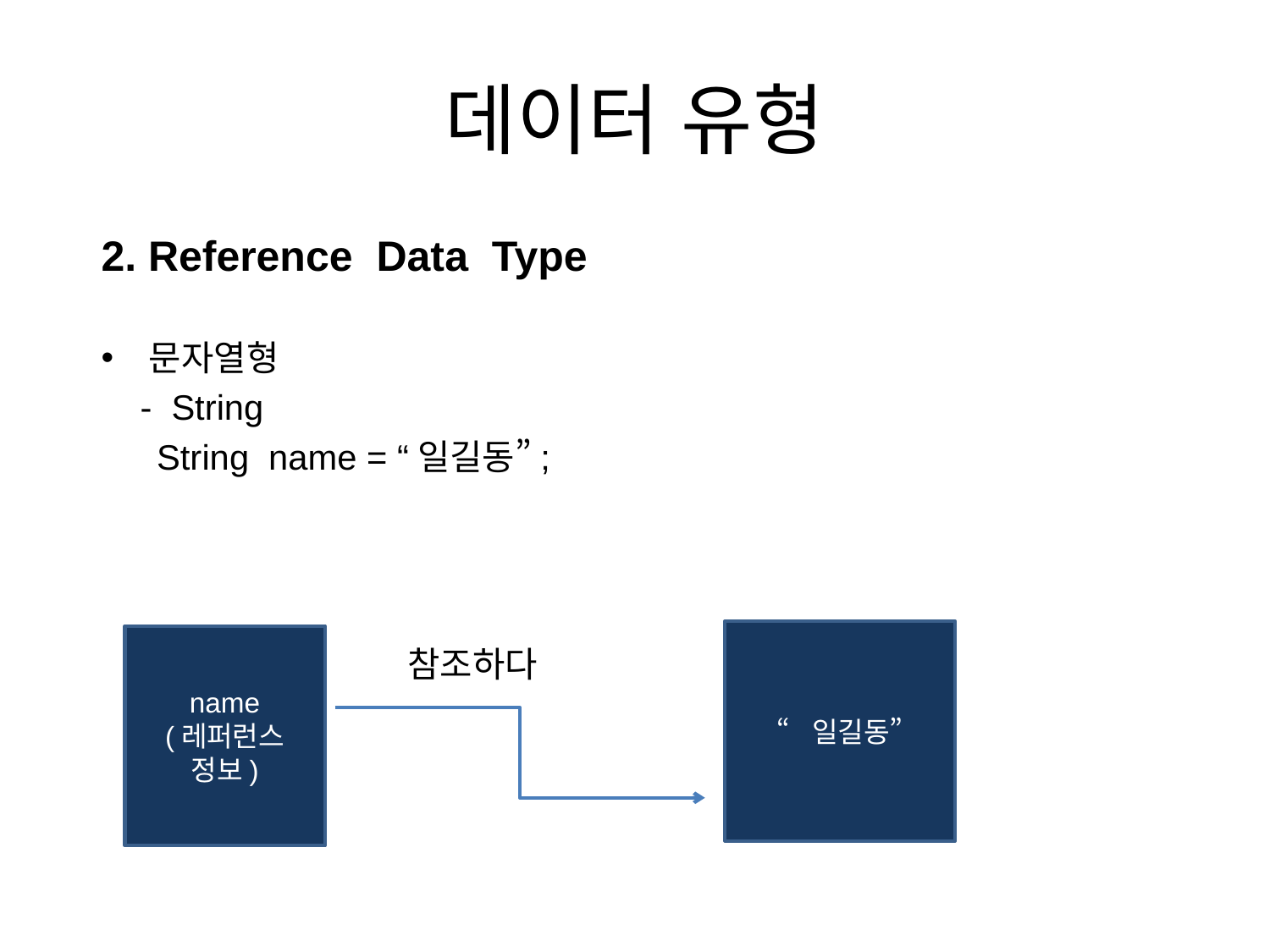

# 데이터 유형
2. Reference  Data  Type

문자열형
    -  String
String  name = “일길동”;

“일길동”
name
(레퍼런스 정보)
참조하다